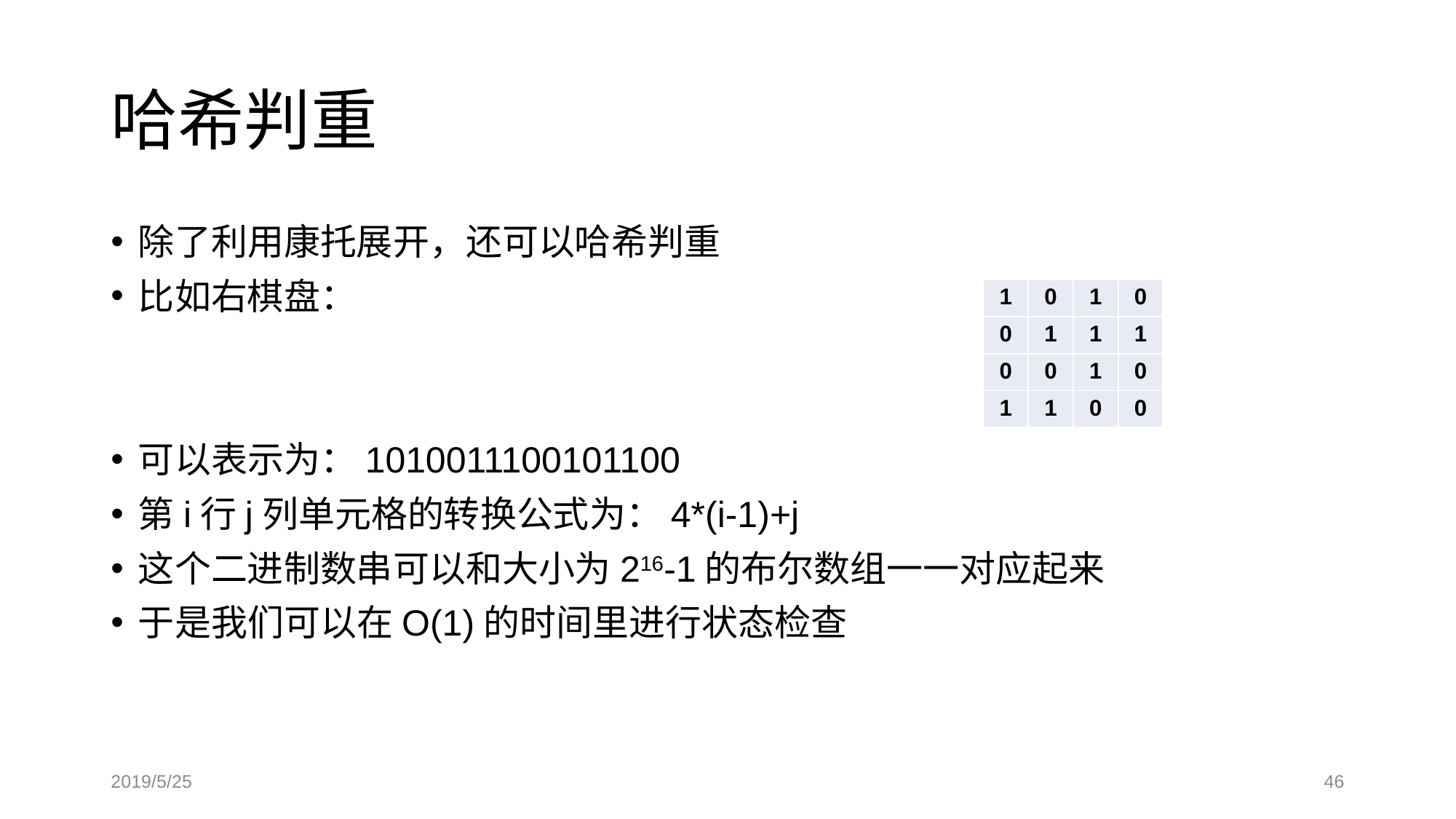

# 哈希判重
除了利用康托展开，还可以哈希判重
比如右棋盘：

可以表示为：1010011100101100
第i行j列单元格的转换公式为：4*(i-1)+j
这个二进制数串可以和大小为216-1的布尔数组一一对应起来
于是我们可以在O(1)的时间里进行状态检查

| 1 | 0 | 1 | 0 |
| --- | --- | --- | --- |
| 0 | 1 | 1 | 1 |
| 0 | 0 | 1 | 0 |
| 1 | 1 | 0 | 0 |
2019/5/25
46